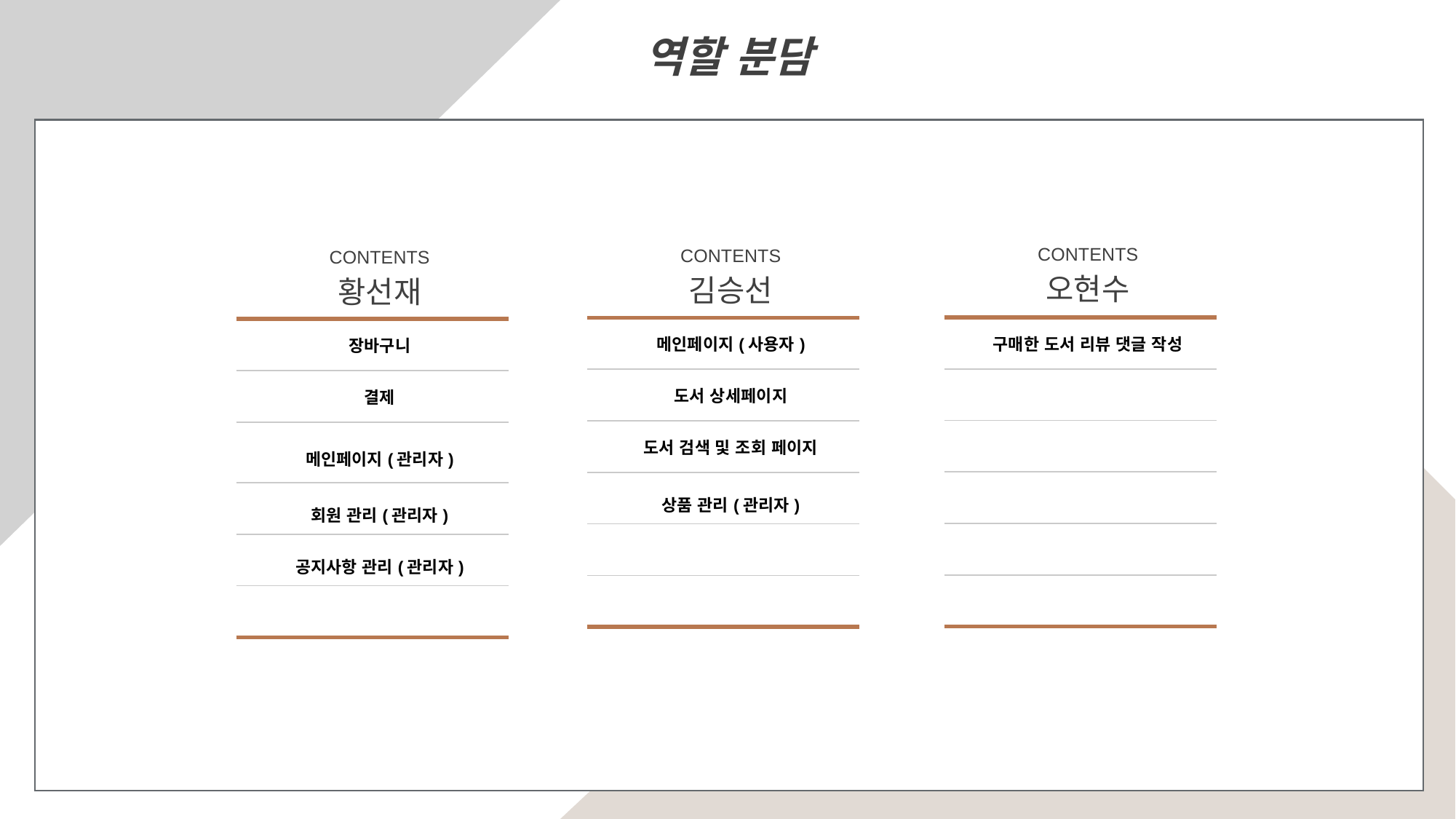

역할 분담

| CONTENTS 오현수 |
| --- |
| 구매한 도서 리뷰 댓글 작성 |
|  |
|  |
|  |
|  |
|  |
|  |
| CONTENTS 김승선 |
| --- |
| 메인페이지(사용자) |
| 도서 상세페이지 |
| 도서 검색 및 조회 페이지 |
| 상품 관리(관리자) |
|  |
|  |
|  |
| CONTENTS 황선재 |
| --- |
| 장바구니 |
| 결제 |
| 메인페이지(관리자) |
| 회원 관리(관리자) |
| 공지사항 관리(관리자) |
|  |
|  |